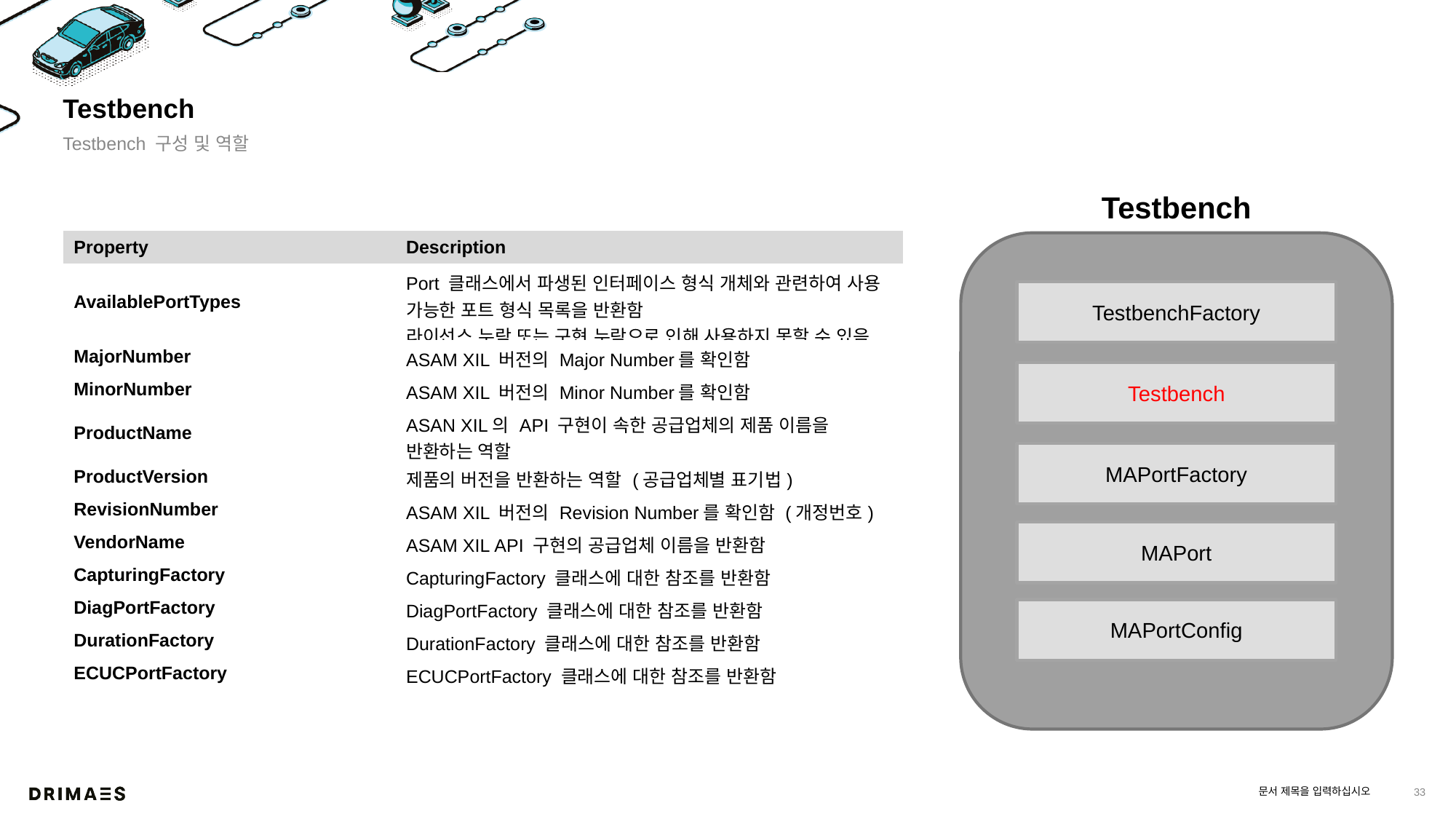

# Testbench
Testbench 구성 및 역할
Testbench
| Property | Description |
| --- | --- |
| AvailablePortTypes | Port 클래스에서 파생된 인터페이스 형식 개체와 관련하여 사용 가능한 포트 형식 목록을 반환함 라이선스 누락 또는 구현 누락으로 인해 사용하지 못할 수 있음 |
| MajorNumber | ASAM XIL 버전의 Major Number를 확인함 |
| MinorNumber | ASAM XIL 버전의 Minor Number를 확인함 |
| ProductName | ASAN XIL의 API 구현이 속한 공급업체의 제품 이름을 반환하는 역할 |
| ProductVersion | 제품의 버전을 반환하는 역할 (공급업체별 표기법) |
| RevisionNumber | ASAM XIL 버전의 Revision Number를 확인함 (개정번호) |
| VendorName | ASAM XIL API 구현의 공급업체 이름을 반환함 |
| CapturingFactory | CapturingFactory 클래스에 대한 참조를 반환함 |
| DiagPortFactory | DiagPortFactory 클래스에 대한 참조를 반환함 |
| DurationFactory | DurationFactory 클래스에 대한 참조를 반환함 |
| ECUCPortFactory | ECUCPortFactory 클래스에 대한 참조를 반환함 |

TestbenchFactory
Testbench
MAPortFactory
MAPort
MAPortConfig
문서 제목을 입력하십시오